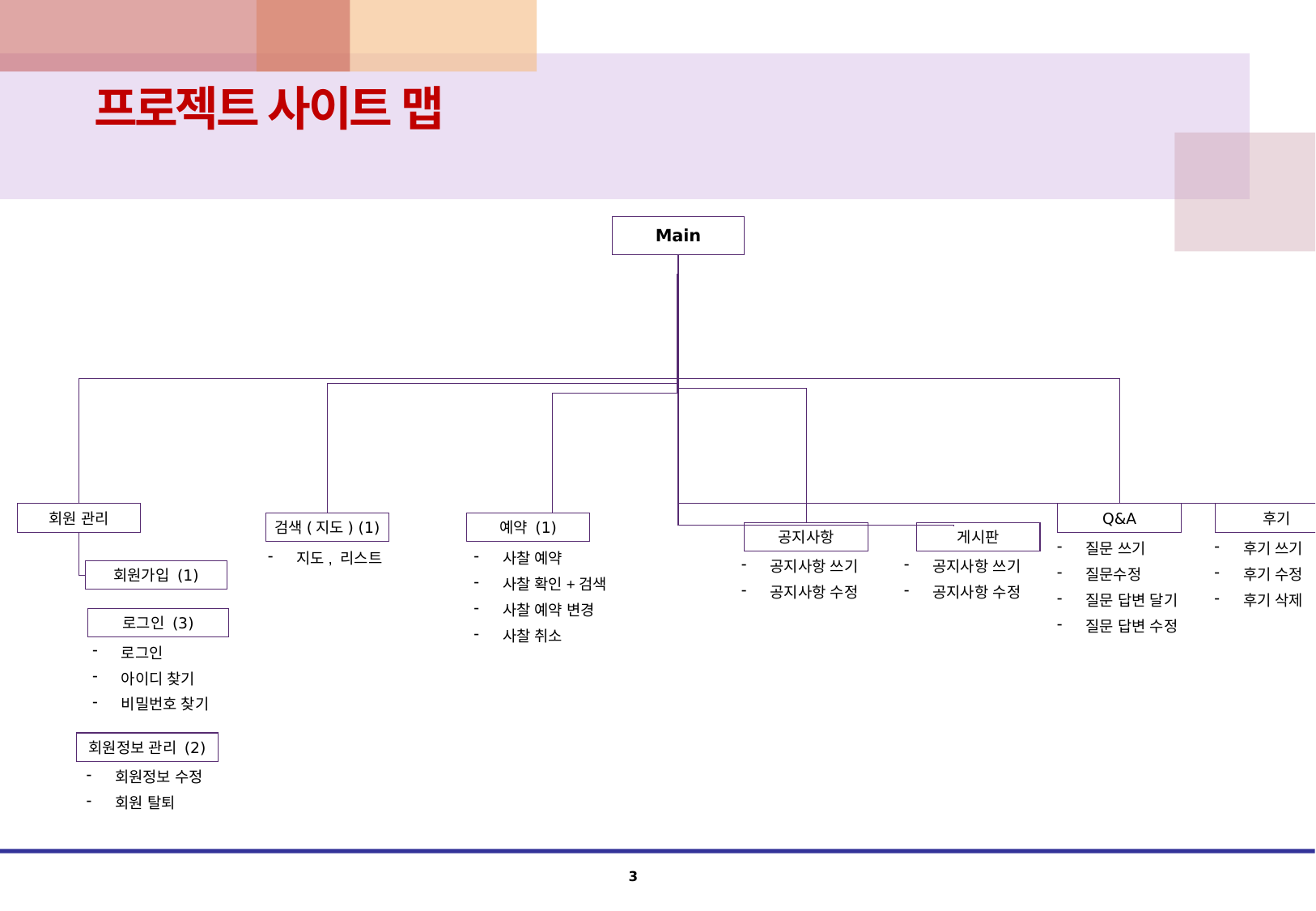

프로젝트 사이트 맵
Main
회원 관리
Q&A
후기
검색(지도) (1)
예약 (1)
공지사항
게시판
질문 쓰기
질문수정
질문 답변 달기
질문 답변 수정
후기 쓰기
후기 수정
후기 삭제
지도, 리스트
사찰 예약
사찰 확인+검색
사찰 예약 변경
사찰 취소
공지사항 쓰기
공지사항 수정
공지사항 쓰기
공지사항 수정
회원가입 (1)
로그인 (3)
로그인
아이디 찾기
비밀번호 찾기
회원정보 관리 (2)
회원정보 수정
회원 탈퇴